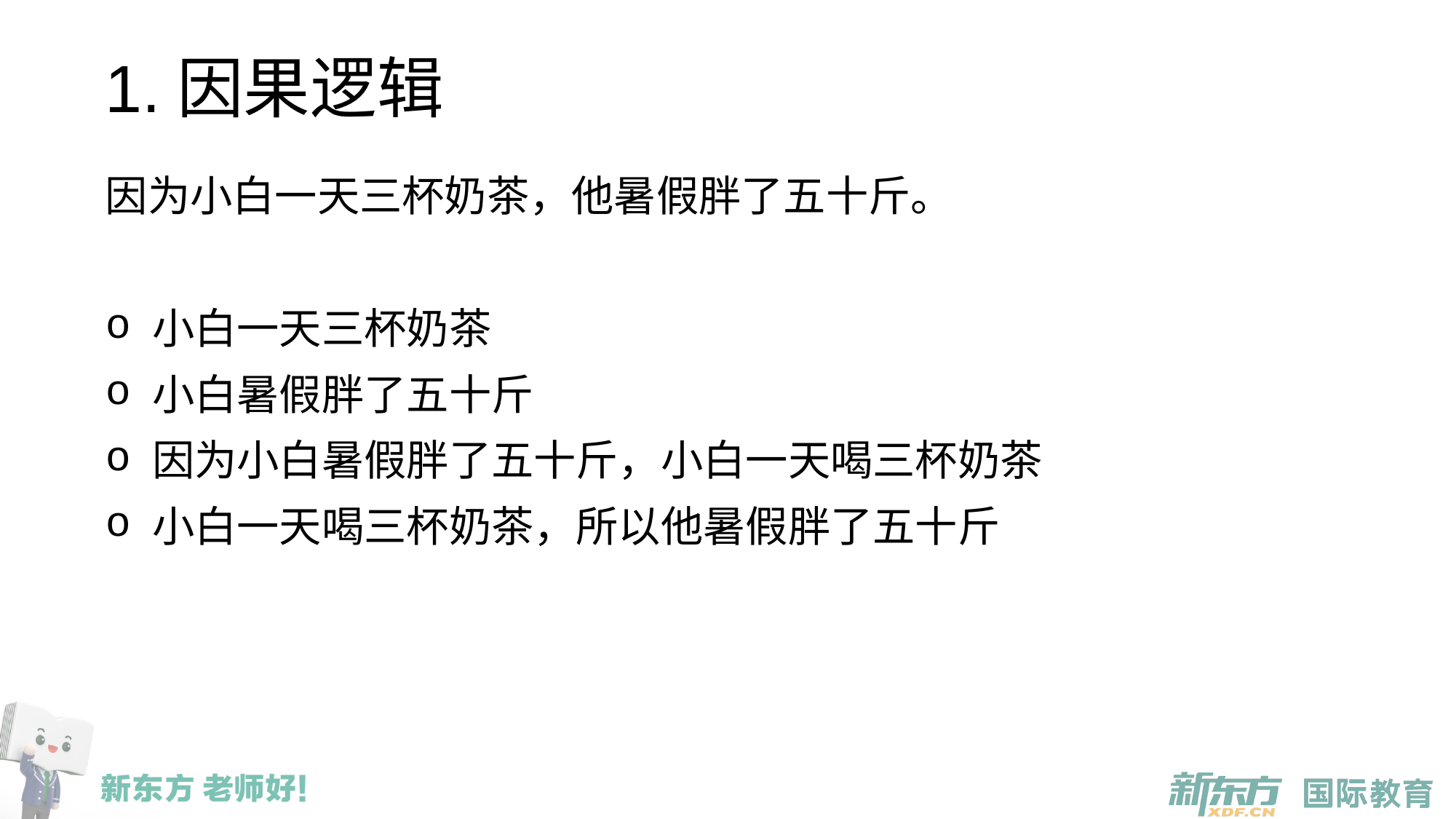

# 1.因果逻辑
因为小白一天三杯奶茶，他暑假胖了五十斤。

 小白一天三杯奶茶
 小白暑假胖了五十斤
 因为小白暑假胖了五十斤，小白一天喝三杯奶茶
 小白一天喝三杯奶茶，所以他暑假胖了五十斤